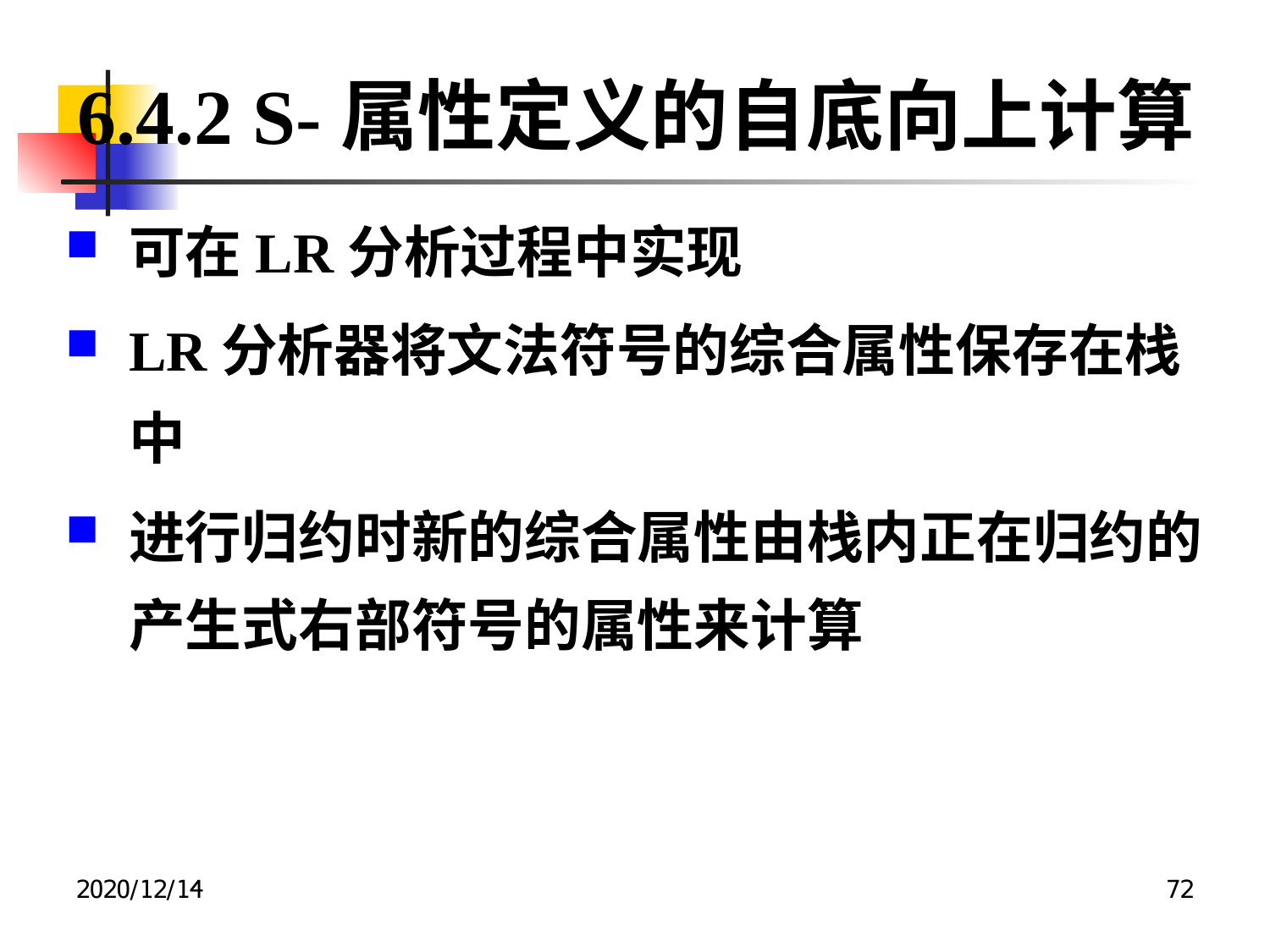

6.4.2 S-属性定义的自底向上计算
可在LR分析过程中实现
LR分析器将文法符号的综合属性保存在栈中
进行归约时新的综合属性由栈内正在归约的产生式右部符号的属性来计算
2020/12/14
72